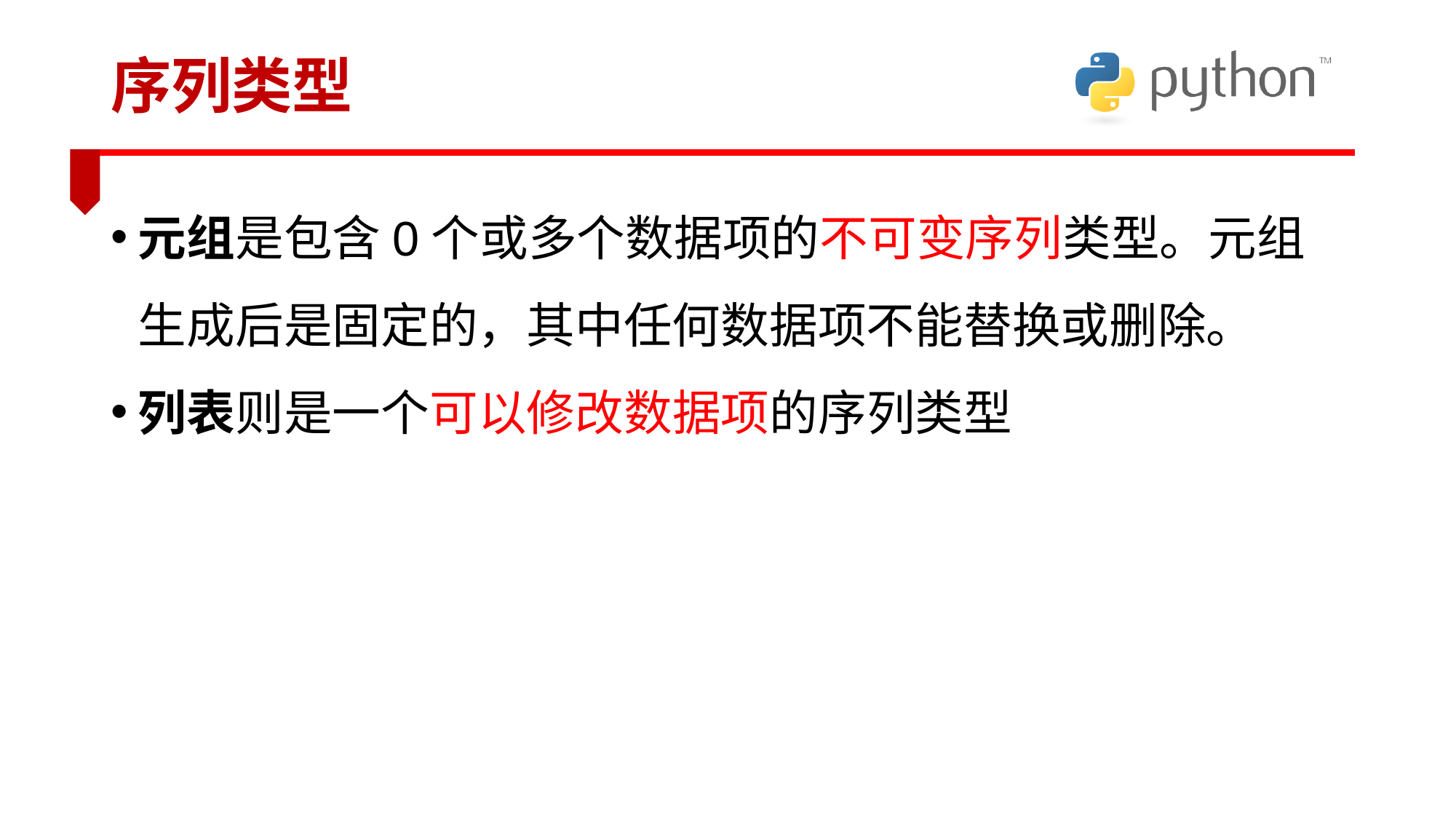

# 序列类型
元组是包含0个或多个数据项的不可变序列类型。元组生成后是固定的，其中任何数据项不能替换或删除。
列表则是一个可以修改数据项的序列类型